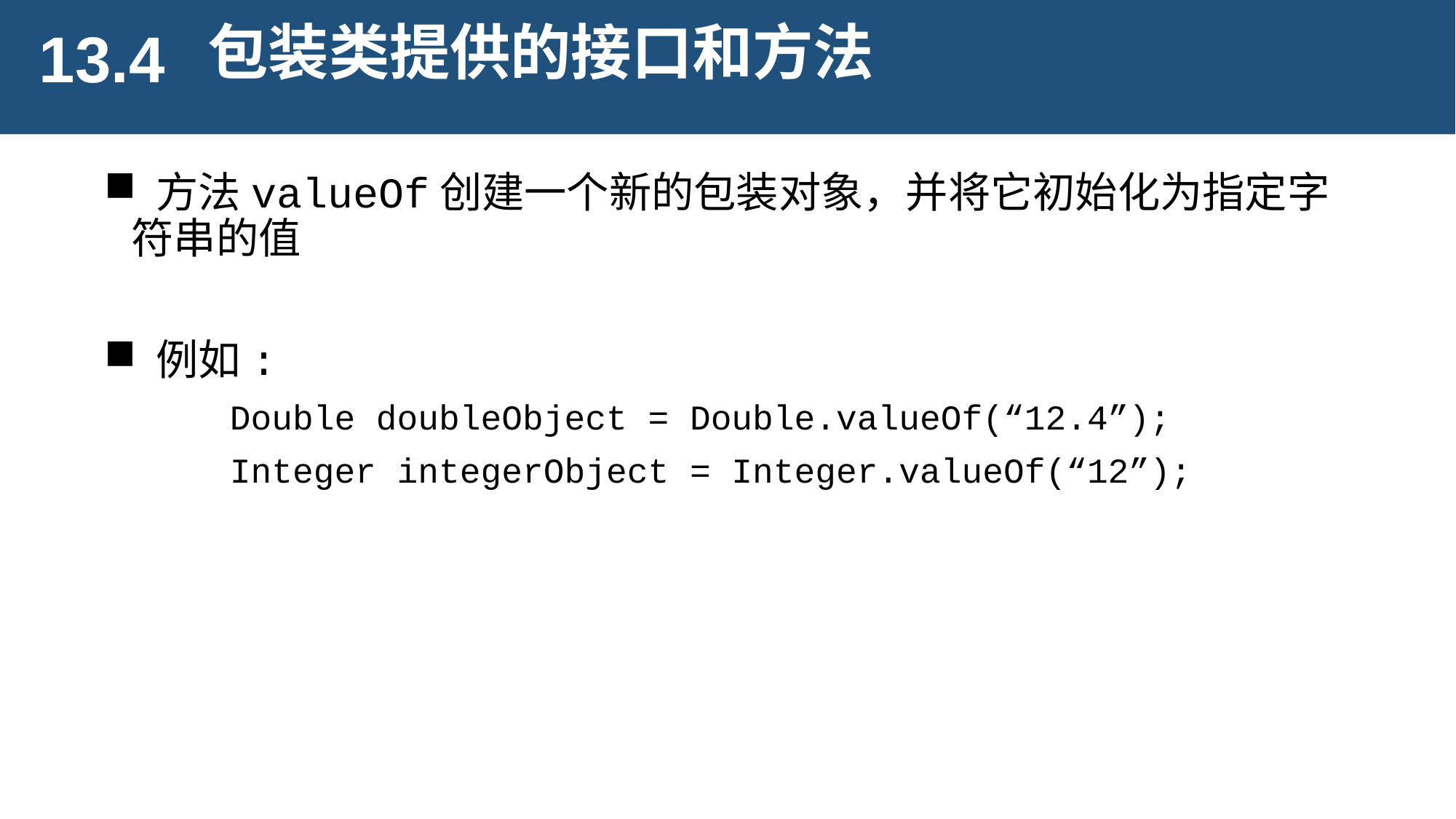

包装类提供的接口和方法
13.4
 方法valueOf创建一个新的包装对象，并将它初始化为指定字符串的值

 例如:
      Double doubleObject = Double.valueOf(“12.4”);
      Integer integerObject = Integer.valueOf(“12”);